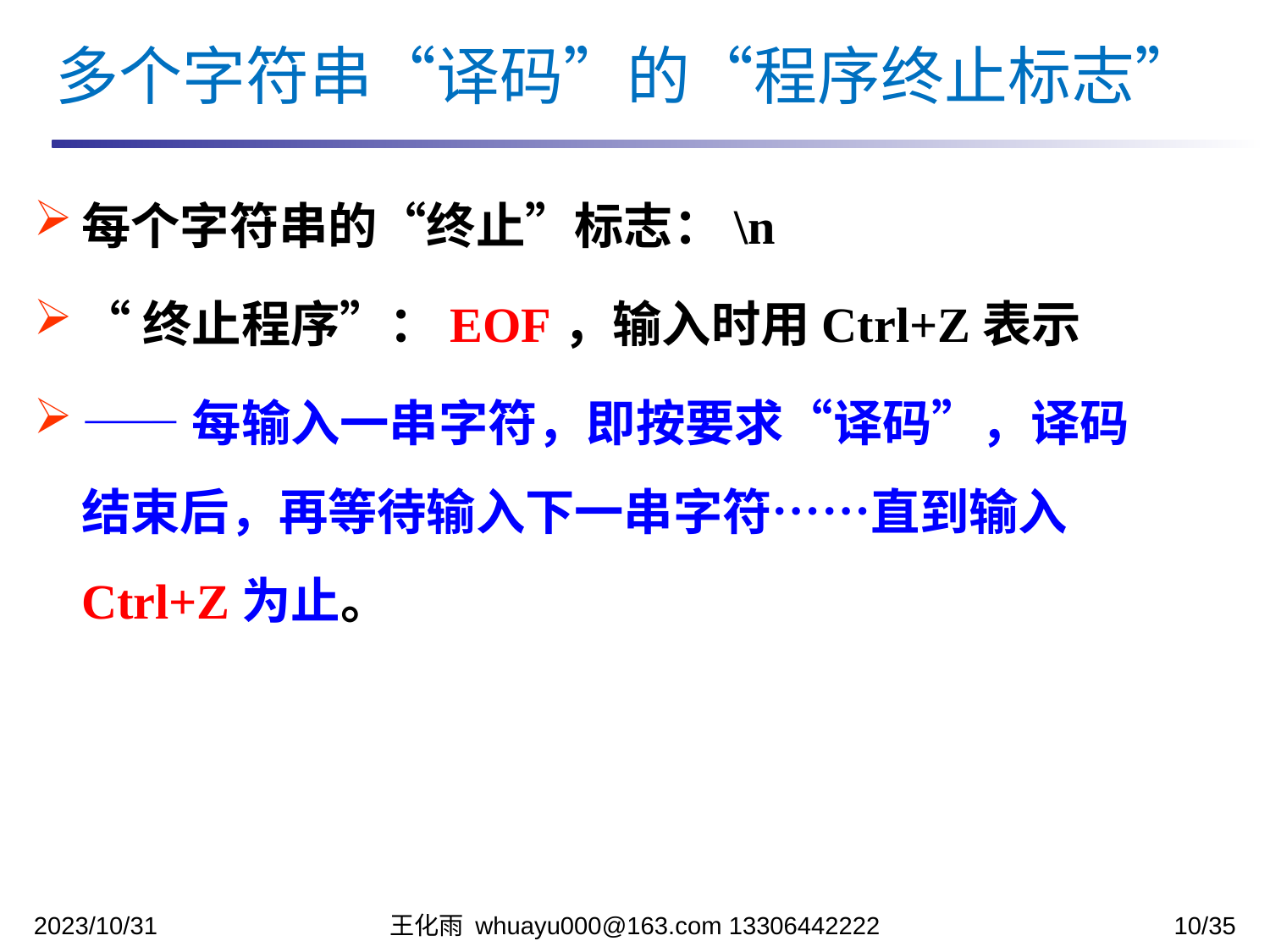

多个字符串“译码”的“程序终止标志”
每个字符串的“终止”标志：\n
“终止程序”：EOF，输入时用Ctrl+Z表示
——每输入一串字符，即按要求“译码”，译码结束后，再等待输入下一串字符……直到输入Ctrl+Z为止。
2023/10/31
王化雨 whuayu000@163.com 13306442222
10/35